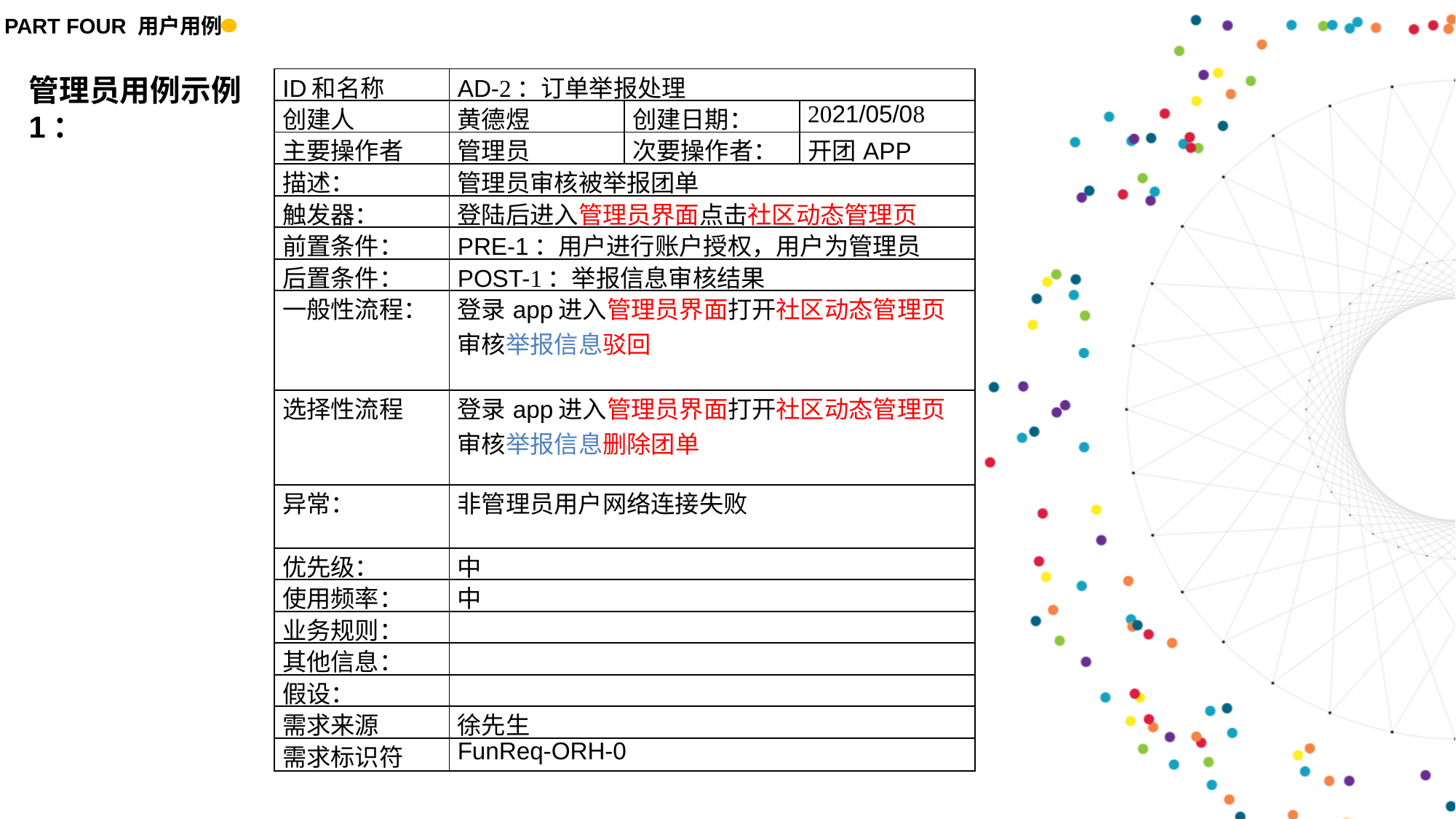

PART FOUR 用户用例

管理员用例示例1：
| ID和名称 | AD-2：订单举报处理 |  |  |
| --- | --- | --- | --- |
| 创建人 | 黄德煜 | 创建日期： | 2021/05/08 |
| 主要操作者 | 管理员 | 次要操作者： | 开团APP |
| 描述： | 管理员审核被举报团单 |  |  |
| 触发器： | 登陆后进入管理员界面点击社区动态管理页 |  |  |
| 前置条件： | PRE-1：用户进行账户授权，用户为管理员 |  |  |
| 后置条件： | POST-1：举报信息审核结果 |  |  |
| 一般性流程： | 登录app进入管理员界面打开社区动态管理页审核举报信息驳回 |  |  |
| 选择性流程 | 登录app进入管理员界面打开社区动态管理页审核举报信息删除团单 |  |  |
| 异常： | 非管理员用户网络连接失败 |  |  |
| 优先级： | 中 |  |  |
| 使用频率： | 中 |  |  |
| 业务规则： |  |  |  |
| 其他信息： |  |  |  |
| 假设： |  |  |  |
| 需求来源 | 徐先生 |  |  |
| 需求标识符 | FunReq-ORH-0 |  |  |